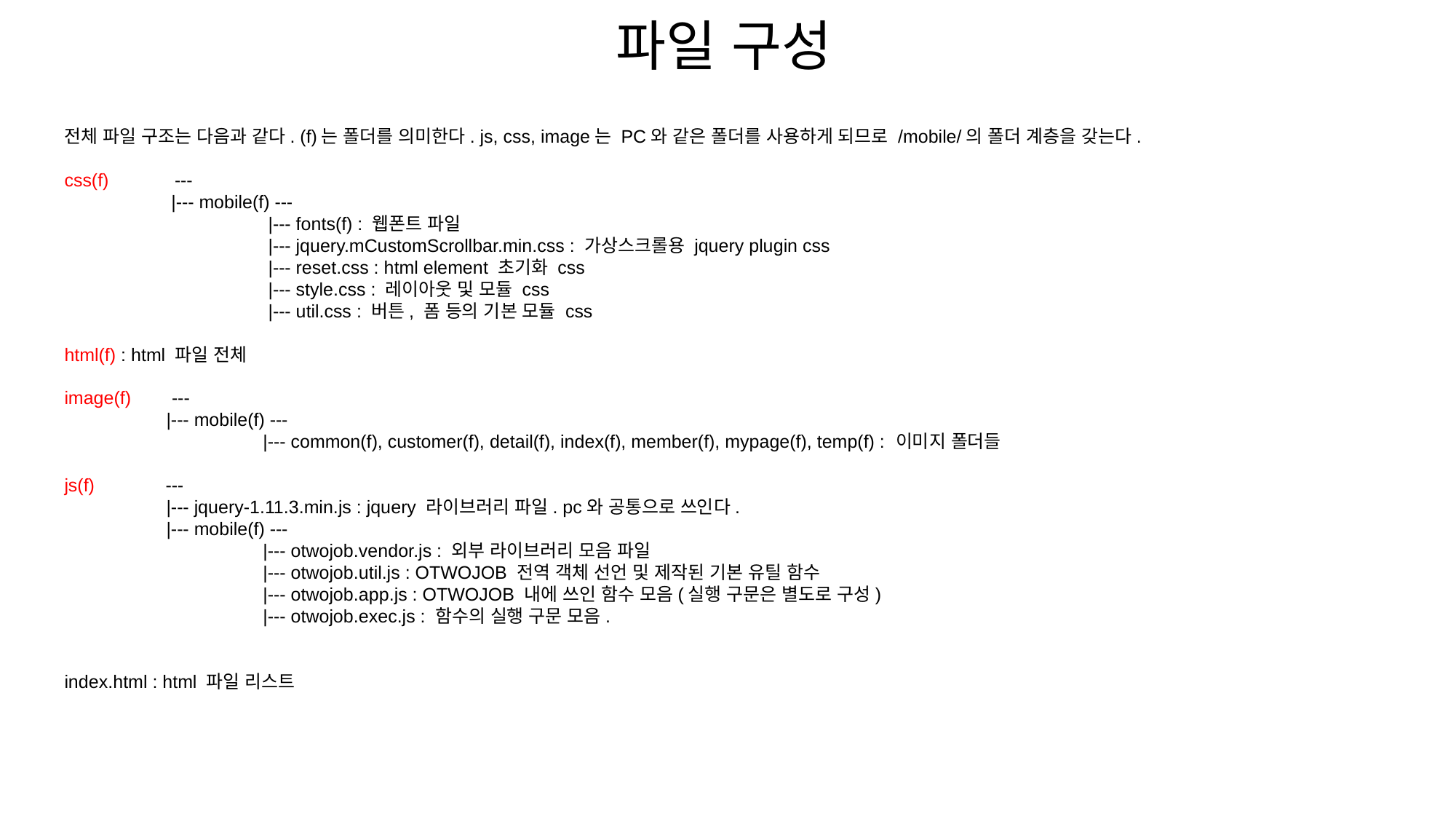

파일 구성
전체 파일 구조는 다음과 같다. (f)는 폴더를 의미한다. js, css, image는 PC와 같은 폴더를 사용하게 되므로 /mobile/의 폴더 계층을 갖는다.

css(f)             ---
                     |--- mobile(f) ---
                                        |--- fonts(f) : 웹폰트 파일
                                        |--- jquery.mCustomScrollbar.min.css : 가상스크롤용 jquery plugin css
                                        |--- reset.css : html element 초기화 css
                                        |--- style.css : 레이아웃 및 모듈 css
                                        |--- util.css : 버튼, 폼 등의 기본 모듈 css

html(f) : html 파일 전체

image(f)        ---
                    |--- mobile(f) ---
                                       |--- common(f), customer(f), detail(f), index(f), member(f), mypage(f), temp(f) : 이미지 폴더들

js(f)              ---
                    |--- jquery-1.11.3.min.js : jquery 라이브러리 파일. pc와 공통으로 쓰인다.
                    |--- mobile(f) ---
                                       |--- otwojob.vendor.js : 외부 라이브러리 모음 파일
                                       |--- otwojob.util.js : OTWOJOB 전역 객체 선언 및 제작된 기본 유틸 함수
                                       |--- otwojob.app.js : OTWOJOB 내에 쓰인 함수 모음(실행 구문은 별도로 구성)
                                       |--- otwojob.exec.js : 함수의 실행 구문 모음.

index.html : html 파일 리스트